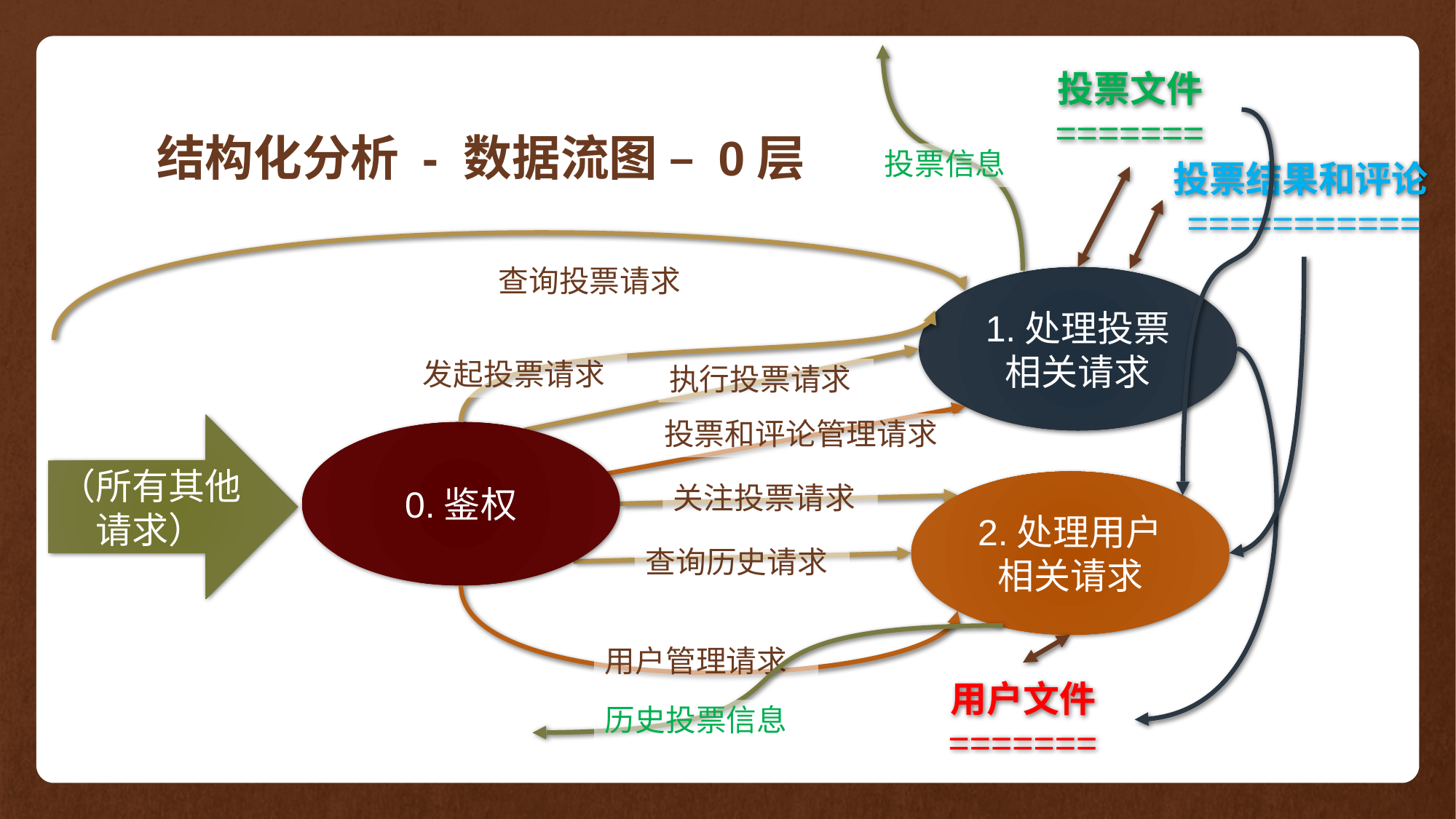

# 结构化分析 - 数据流图 – 0层
投票文件
=======
投票结果和评论===========
投票信息
查询投票请求
1.处理投票相关请求
发起投票请求
执行投票请求
投票和评论管理请求
（所有其他请求）
0.鉴权
2.处理用户相关请求
关注投票请求
查询历史请求
用户管理请求
用户文件
=======
历史投票信息